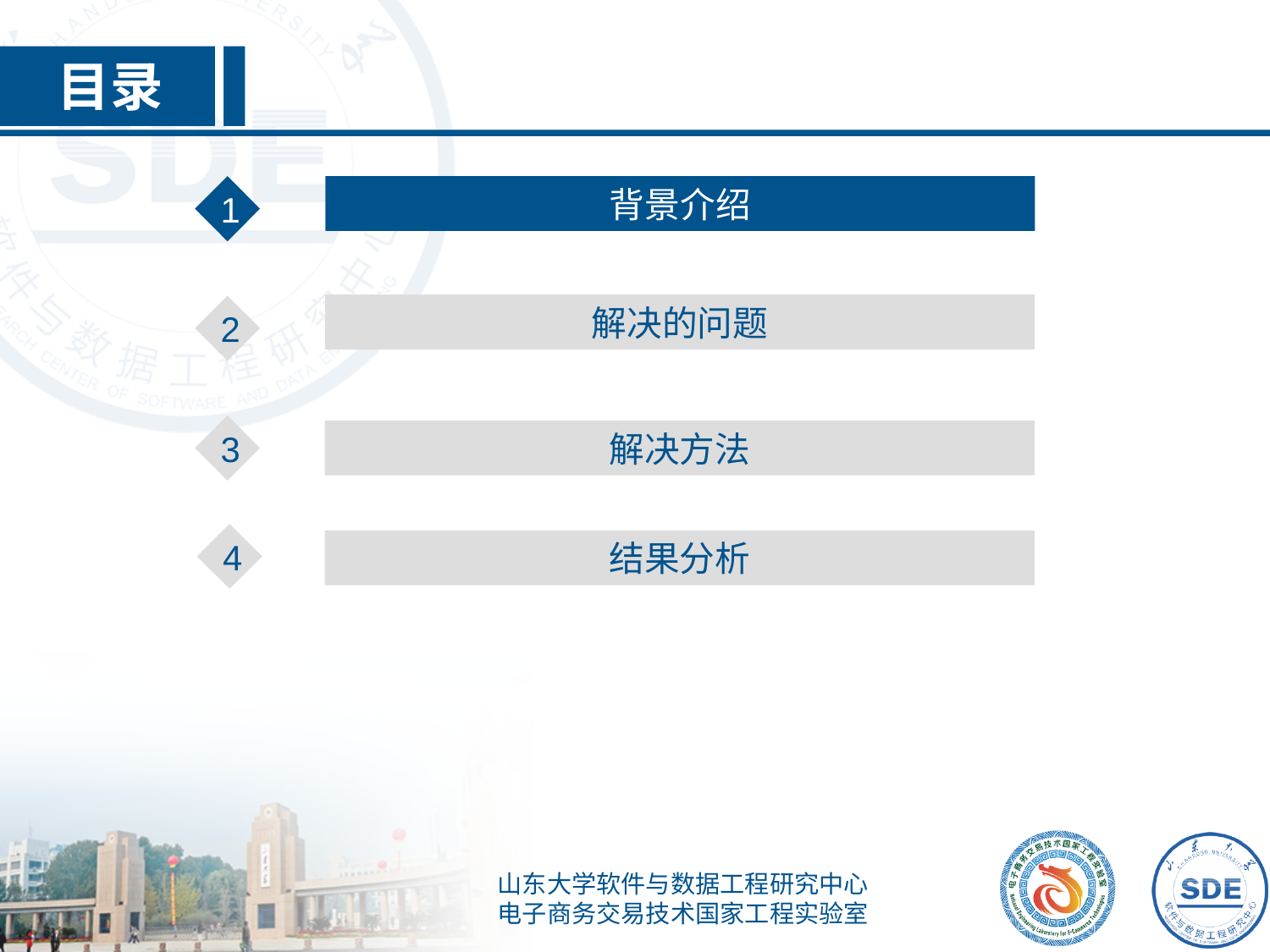

目录
1
背景介绍
解决的问题
2
3
解决方法
4
结果分析